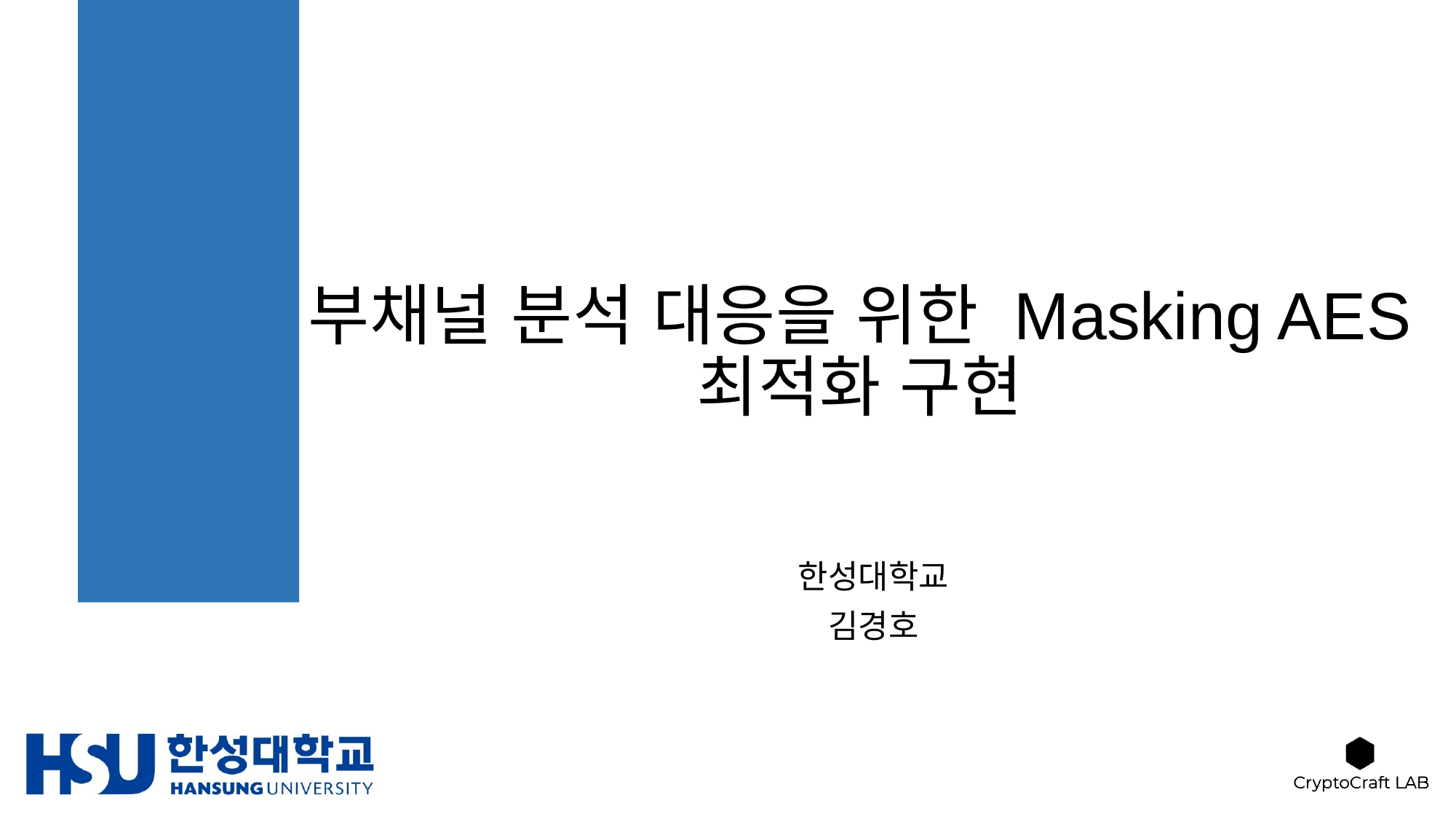

# 부채널 분석 대응을 위한 Masking AES 최적화 구현

한성대학교
김경호